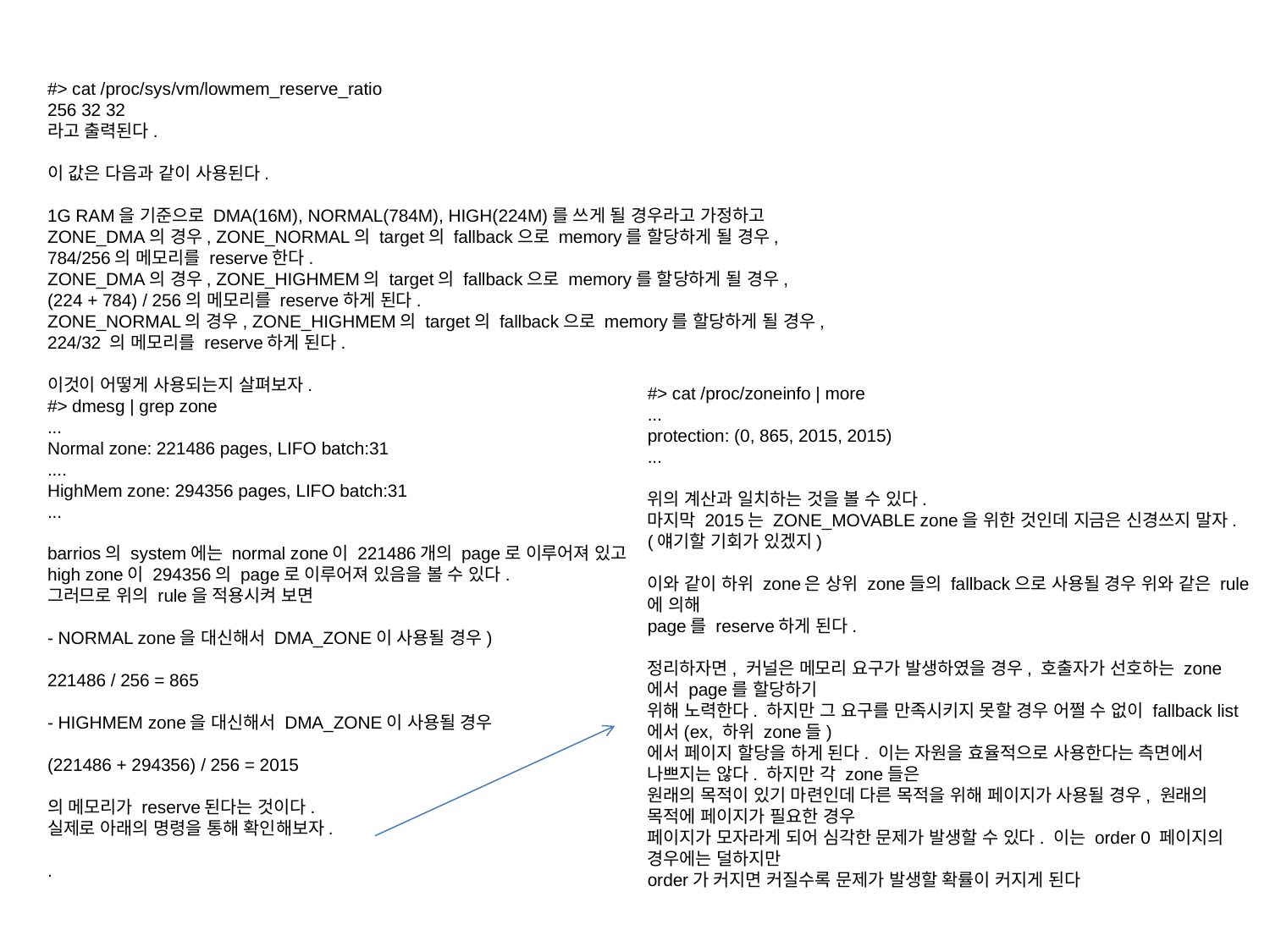

#> cat /proc/sys/vm/lowmem_reserve_ratio
256 32 32
라고 출력된다.

이 값은 다음과 같이 사용된다.

1G RAM을 기준으로 DMA(16M), NORMAL(784M), HIGH(224M)를 쓰게 될 경우라고 가정하고
ZONE_DMA의 경우, ZONE_NORMAL의 target의 fallback으로 memory를 할당하게 될 경우,
784/256의 메모리를 reserve한다.
ZONE_DMA의 경우, ZONE_HIGHMEM의 target의 fallback으로 memory를 할당하게 될 경우,
(224 + 784) / 256의 메모리를 reserve하게 된다.
ZONE_NORMAL의 경우, ZONE_HIGHMEM의 target의 fallback으로 memory를 할당하게 될 경우,
224/32 의 메모리를 reserve하게 된다.

이것이 어떻게 사용되는지 살펴보자.
#> dmesg | grep zone
...
Normal zone: 221486 pages, LIFO batch:31
....
HighMem zone: 294356 pages, LIFO batch:31
...

barrios의 system에는 normal zone이 221486개의 page로 이루어져 있고
high zone이 294356의 page로 이루어져 있음을 볼 수 있다.
그러므로 위의 rule을 적용시켜 보면

- NORMAL zone을 대신해서 DMA_ZONE이 사용될 경우)

221486 / 256 = 865

- HIGHMEM zone을 대신해서 DMA_ZONE이 사용될 경우

(221486 + 294356) / 256 = 2015

의 메모리가 reserve된다는 것이다.
실제로 아래의 명령을 통해 확인해보자.

.
#> cat /proc/zoneinfo | more
...
protection: (0, 865, 2015, 2015)
...

위의 계산과 일치하는 것을 볼 수 있다.
마지막 2015는 ZONE_MOVABLE zone을 위한 것인데 지금은 신경쓰지 말자. (얘기할 기회가 있겠지)

이와 같이 하위 zone은 상위 zone들의 fallback으로 사용될 경우 위와 같은 rule에 의해
page를 reserve하게 된다.

정리하자면, 커널은 메모리 요구가 발생하였을 경우, 호출자가 선호하는 zone에서 page를 할당하기
위해 노력한다. 하지만 그 요구를 만족시키지 못할 경우 어쩔 수 없이 fallback list에서(ex, 하위 zone들)
에서 페이지 할당을 하게 된다. 이는 자원을 효율적으로 사용한다는 측면에서 나쁘지는 않다. 하지만 각 zone들은
원래의 목적이 있기 마련인데 다른 목적을 위해 페이지가 사용될 경우, 원래의 목적에 페이지가 필요한 경우
페이지가 모자라게 되어 심각한 문제가 발생할 수 있다. 이는 order 0 페이지의 경우에는 덜하지만
order가 커지면 커질수록 문제가 발생할 확률이 커지게 된다